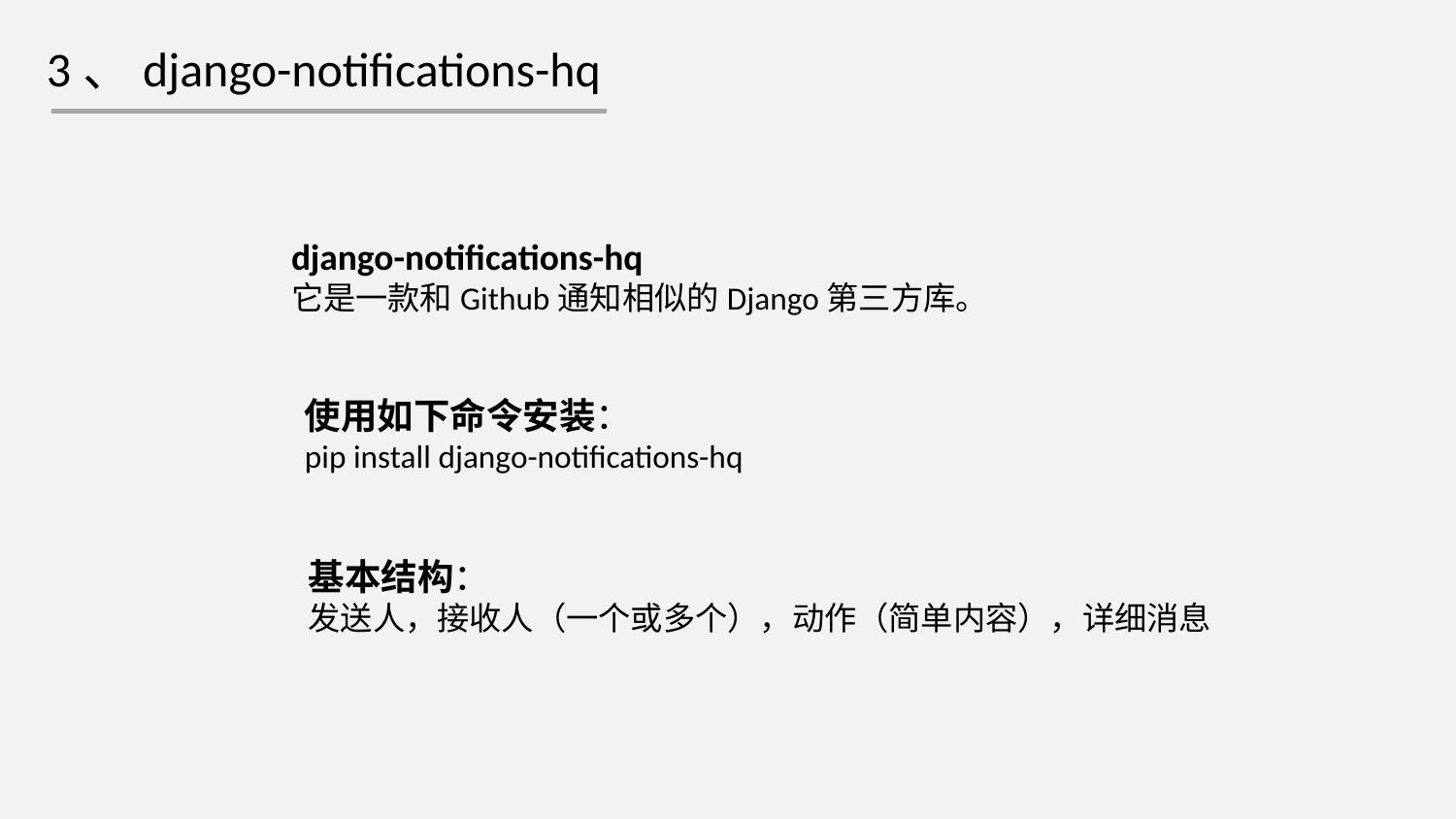

3、django-notifications-hq
django-notifications-hq
它是一款和Github通知相似的Django第三方库。
使用如下命令安装：
pip install django-notifications-hq
基本结构：
发送人，接收人（一个或多个），动作（简单内容），详细消息